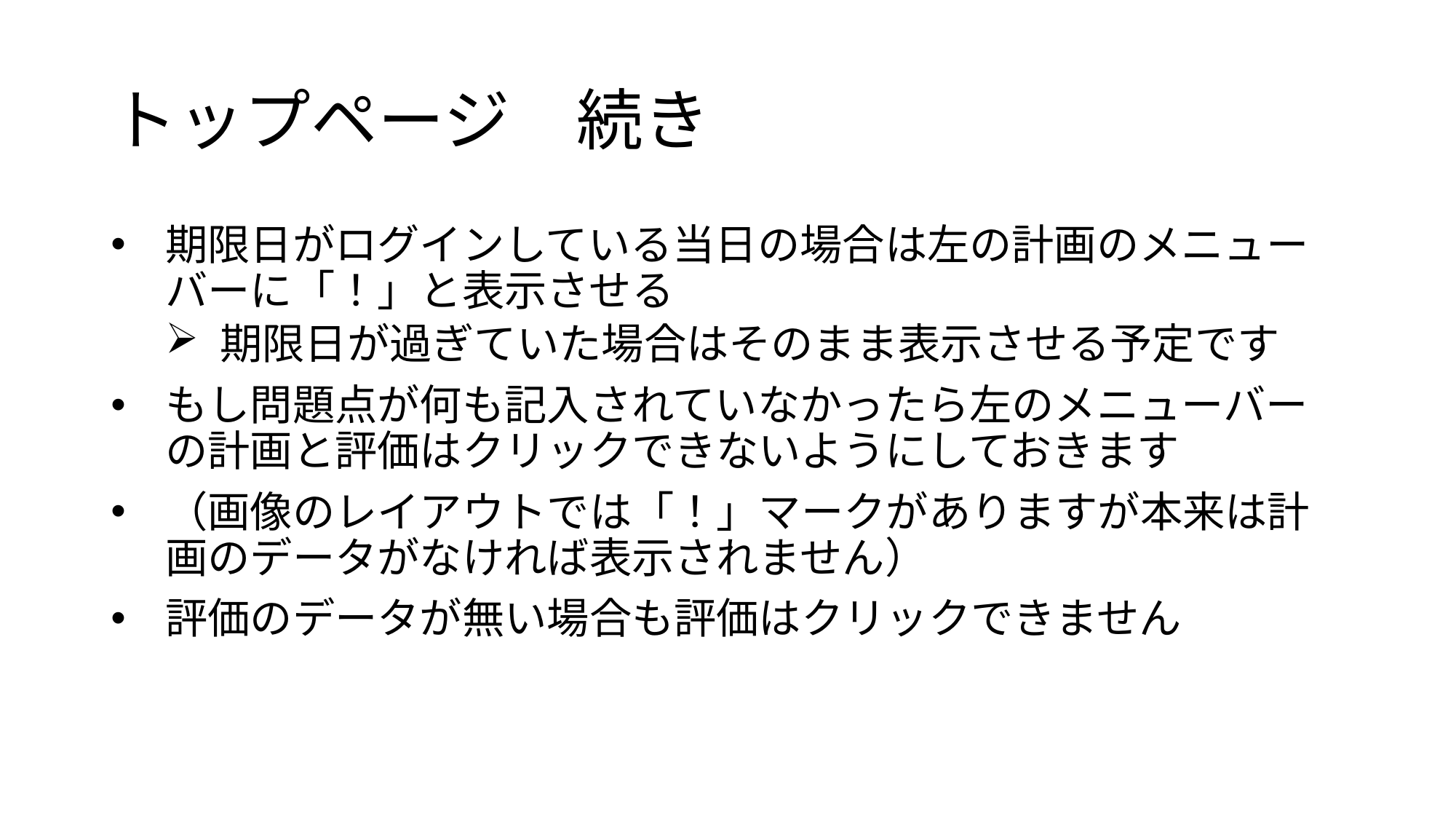

# トップページ　続き
期限日がログインしている当日の場合は左の計画のメニューバーに「！」と表示させる
期限日が過ぎていた場合はそのまま表示させる予定です
もし問題点が何も記入されていなかったら左のメニューバーの計画と評価はクリックできないようにしておきます
（画像のレイアウトでは「！」マークがありますが本来は計画のデータがなければ表示されません）
評価のデータが無い場合も評価はクリックできません